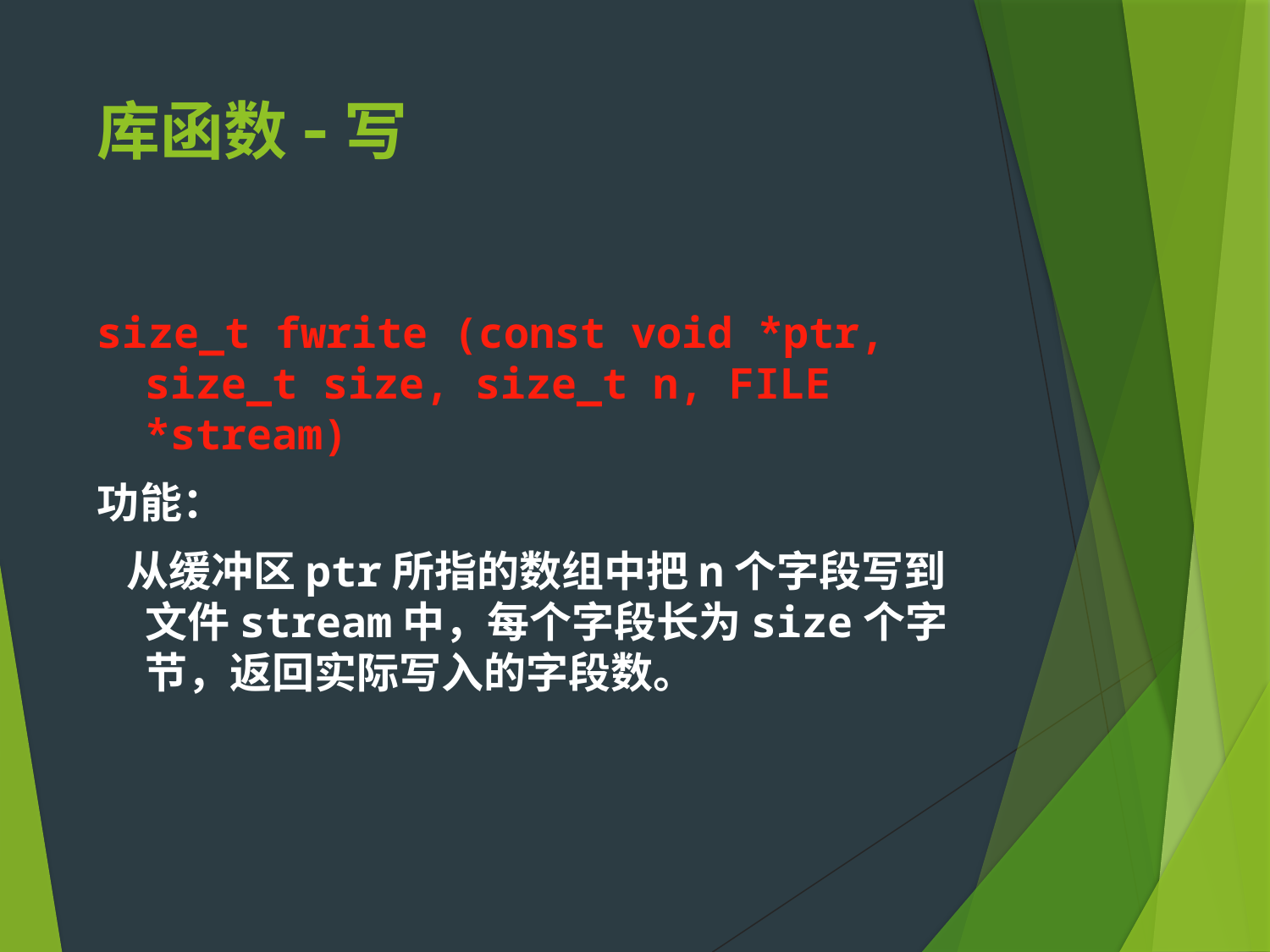

# 库函数-写
size_t fwrite (const void *ptr, size_t size, size_t n, FILE *stream)
功能：
  从缓冲区ptr所指的数组中把n个字段写到文件stream中，每个字段长为size个字节，返回实际写入的字段数。